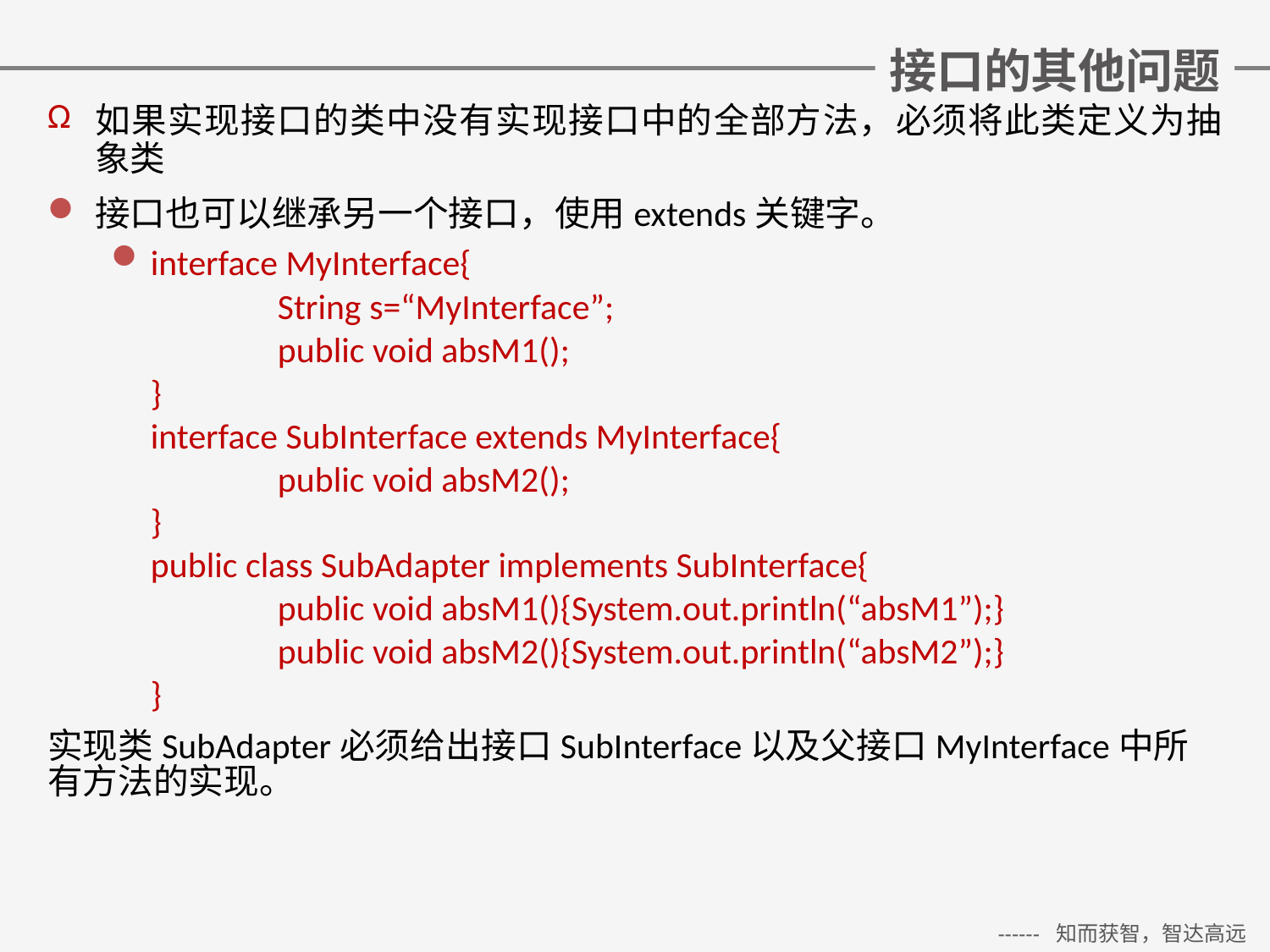

# 接口的其他问题
如果实现接口的类中没有实现接口中的全部方法，必须将此类定义为抽象类
接口也可以继承另一个接口，使用extends关键字。
interface MyInterface{
		String s=“MyInterface”;
		public void absM1();
	}
	interface SubInterface extends MyInterface{
		public void absM2();
	}
	public class SubAdapter implements SubInterface{
		public void absM1(){System.out.println(“absM1”);}
		public void absM2(){System.out.println(“absM2”);}
	}
实现类SubAdapter必须给出接口SubInterface以及父接口MyInterface中所有方法的实现。